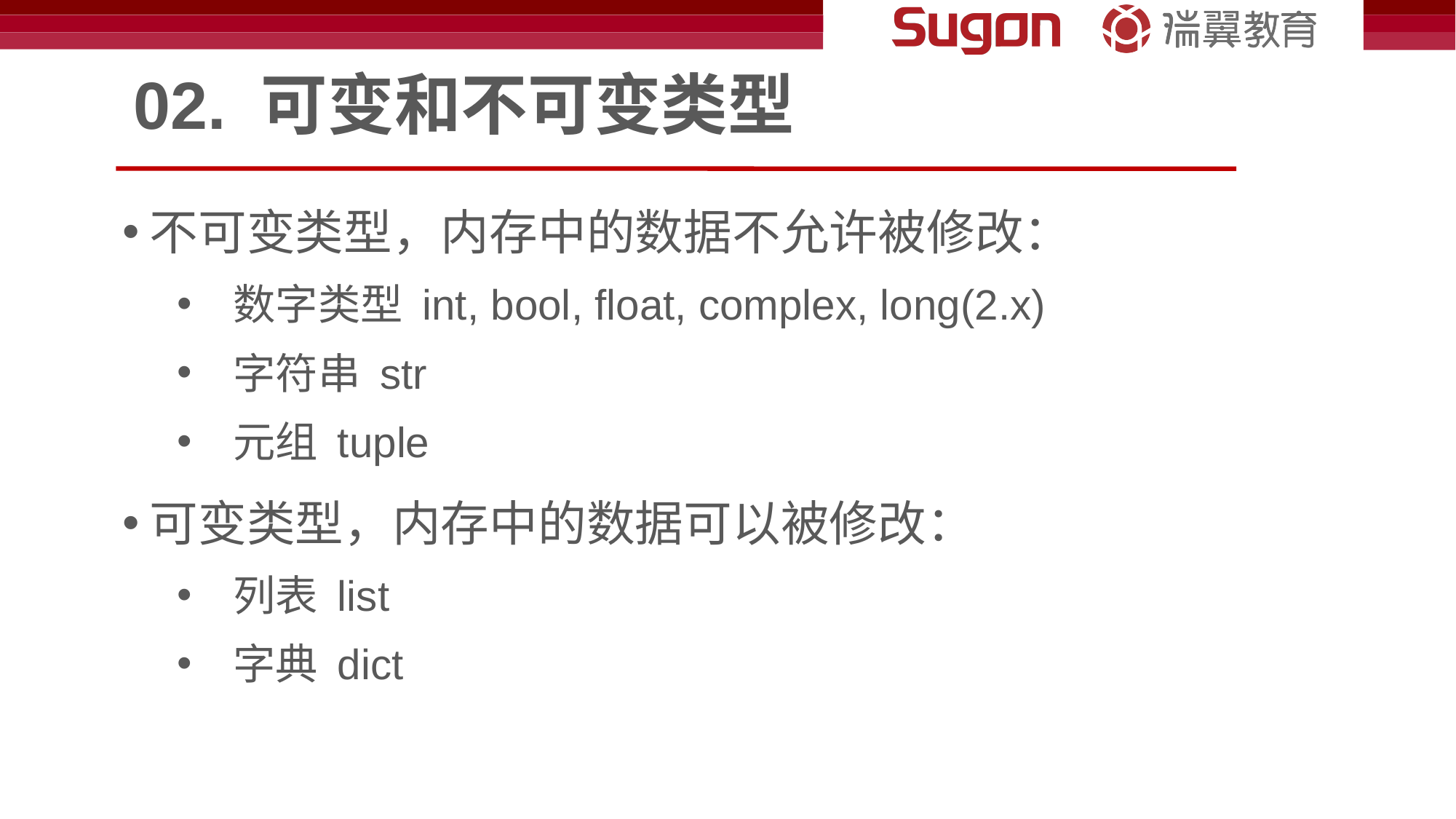

# 02. 可变和不可变类型
不可变类型，内存中的数据不允许被修改：
  数字类型 int, bool, float, complex, long(2.x)
  字符串 str
  元组 tuple
可变类型，内存中的数据可以被修改：
  列表 list
  字典 dict